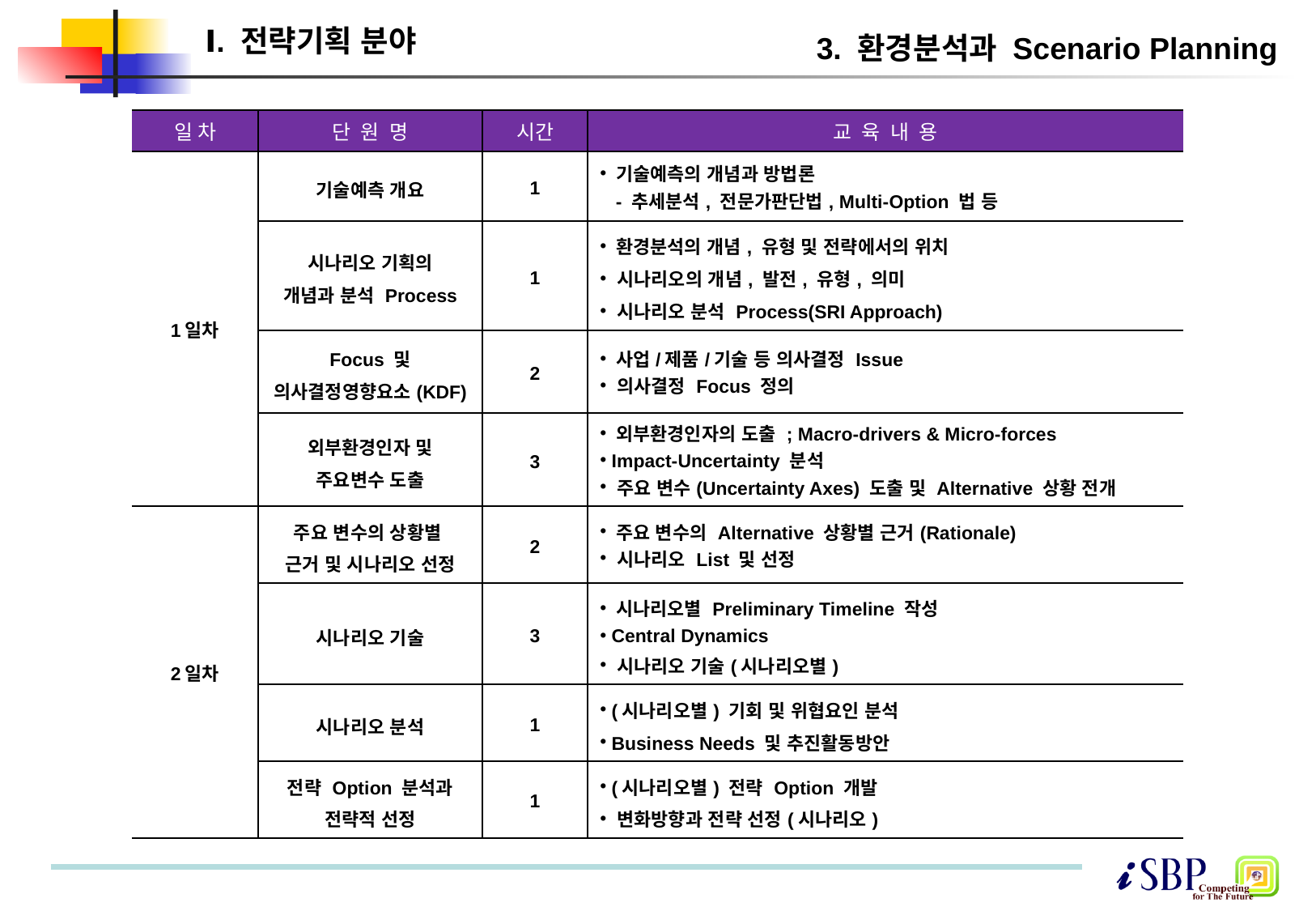

Ⅰ. 전략기획 분야
# 3. 환경분석과 Scenario Planning
| 일차 | 단원명 | 시간 | 교육내용 |
| --- | --- | --- | --- |
| 1일차 | 기술예측 개요 | 1 | 기술예측의 개념과 방법론 - 추세분석, 전문가판단법, Multi-Option 법 등 |
|  | 시나리오 기획의 개념과 분석 Process | 1 | 환경분석의 개념, 유형 및 전략에서의 위치 시나리오의 개념, 발전, 유형, 의미 시나리오 분석 Process(SRI Approach) |
|  | Focus 및 의사결정영향요소(KDF) | 2 | 사업/제품/기술 등 의사결정 Issue 의사결정 Focus 정의 |
|  | 외부환경인자 및 주요변수 도출 | 3 | 외부환경인자의 도출 ; Macro-drivers & Micro-forces Impact-Uncertainty 분석 주요 변수(Uncertainty Axes) 도출 및 Alternative 상황 전개 |
| 2일차 | 주요 변수의 상황별 근거 및 시나리오 선정 | 2 | 주요 변수의 Alternative 상황별 근거(Rationale) 시나리오 List 및 선정 |
|  | 시나리오 기술 | 3 | 시나리오별 Preliminary Timeline 작성 Central Dynamics 시나리오 기술(시나리오별) |
|  | 시나리오 분석 | 1 | (시나리오별) 기회 및 위협요인 분석 Business Needs 및 추진활동방안 |
|  | 전략 Option 분석과 전략적 선정 | 1 | (시나리오별) 전략 Option 개발 변화방향과 전략 선정(시나리오) |